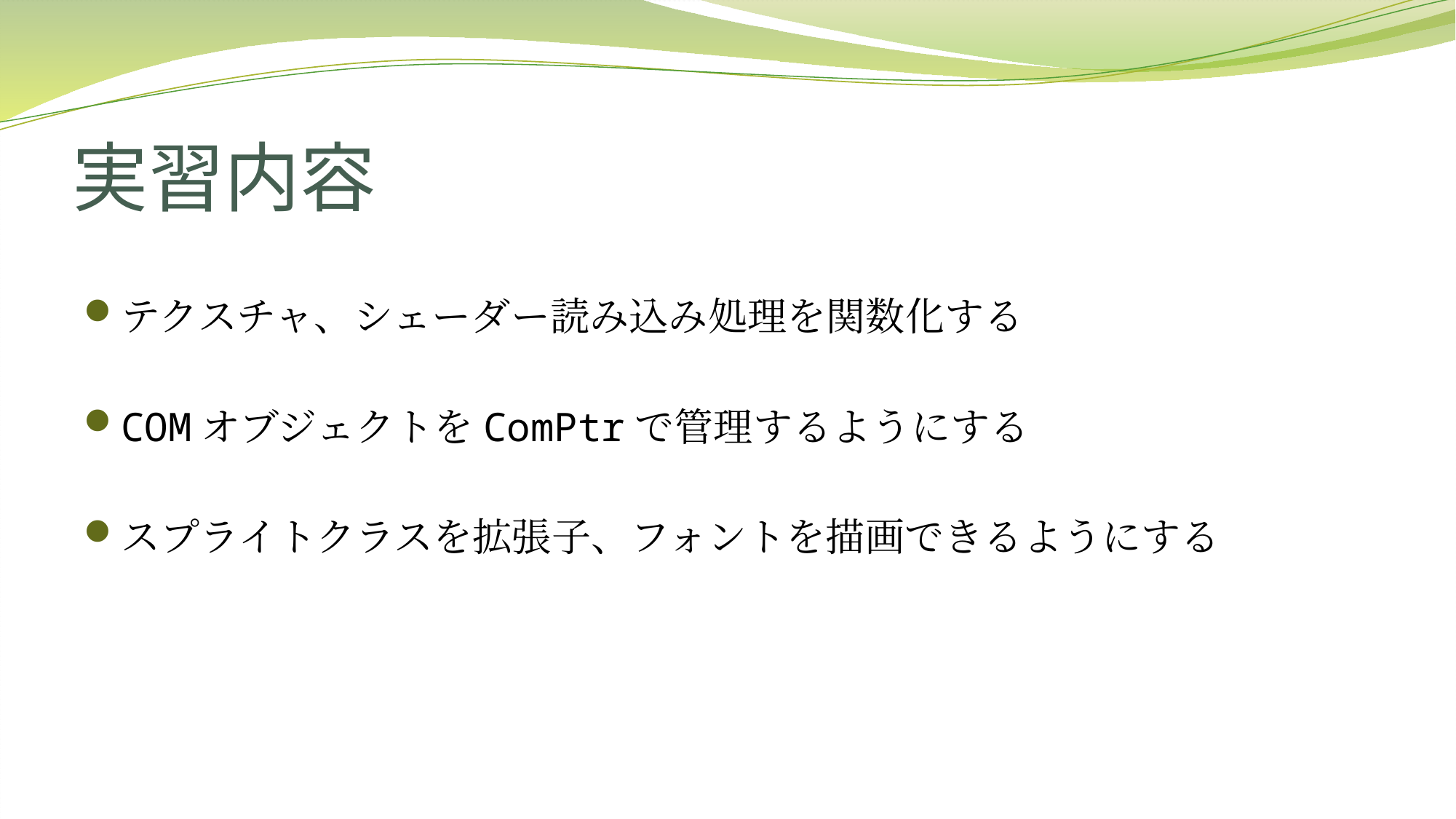

# 実習内容

テクスチャ、シェーダー読み込み処理を関数化する

COMオブジェクトをComPtrで管理するようにする

スプライトクラスを拡張子、フォントを描画できるようにする